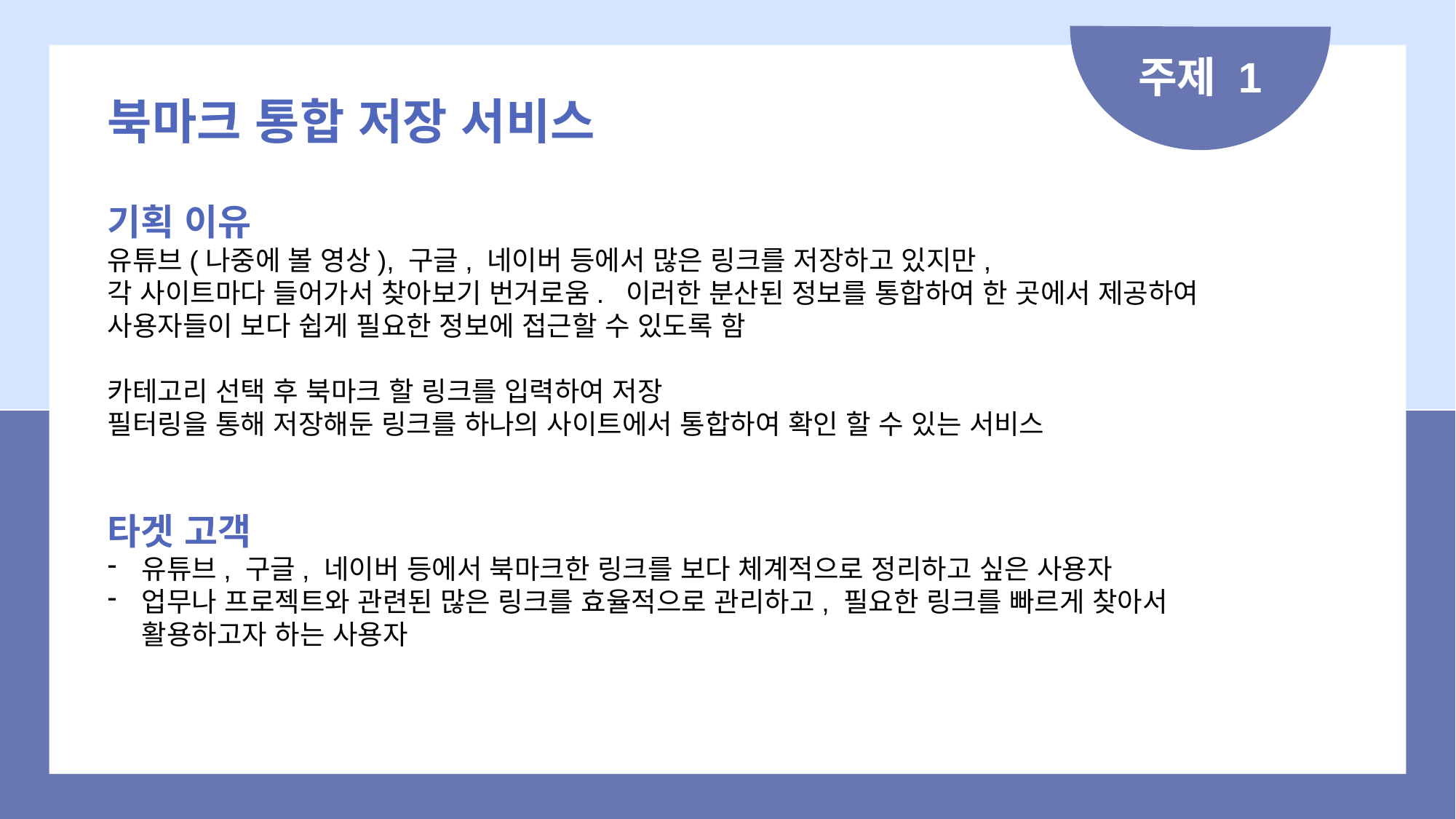

주제 1
북마크 통합 저장 서비스
기획 이유
유튜브(나중에 볼 영상), 구글, 네이버 등에서 많은 링크를 저장하고 있지만,
각 사이트마다 들어가서 찾아보기 번거로움.  이러한 분산된 정보를 통합하여 한 곳에서 제공하여
사용자들이 보다 쉽게 필요한 정보에 접근할 수 있도록 함

카테고리 선택 후 북마크 할 링크를 입력하여 저장
필터링을 통해 저장해둔 링크를 하나의 사이트에서 통합하여 확인 할 수 있는 서비스

타겟 고객
유튜브, 구글, 네이버 등에서 북마크한 링크를 보다 체계적으로 정리하고 싶은 사용자
업무나 프로젝트와 관련된 많은 링크를 효율적으로 관리하고, 필요한 링크를 빠르게 찾아서 활용하고자 하는 사용자